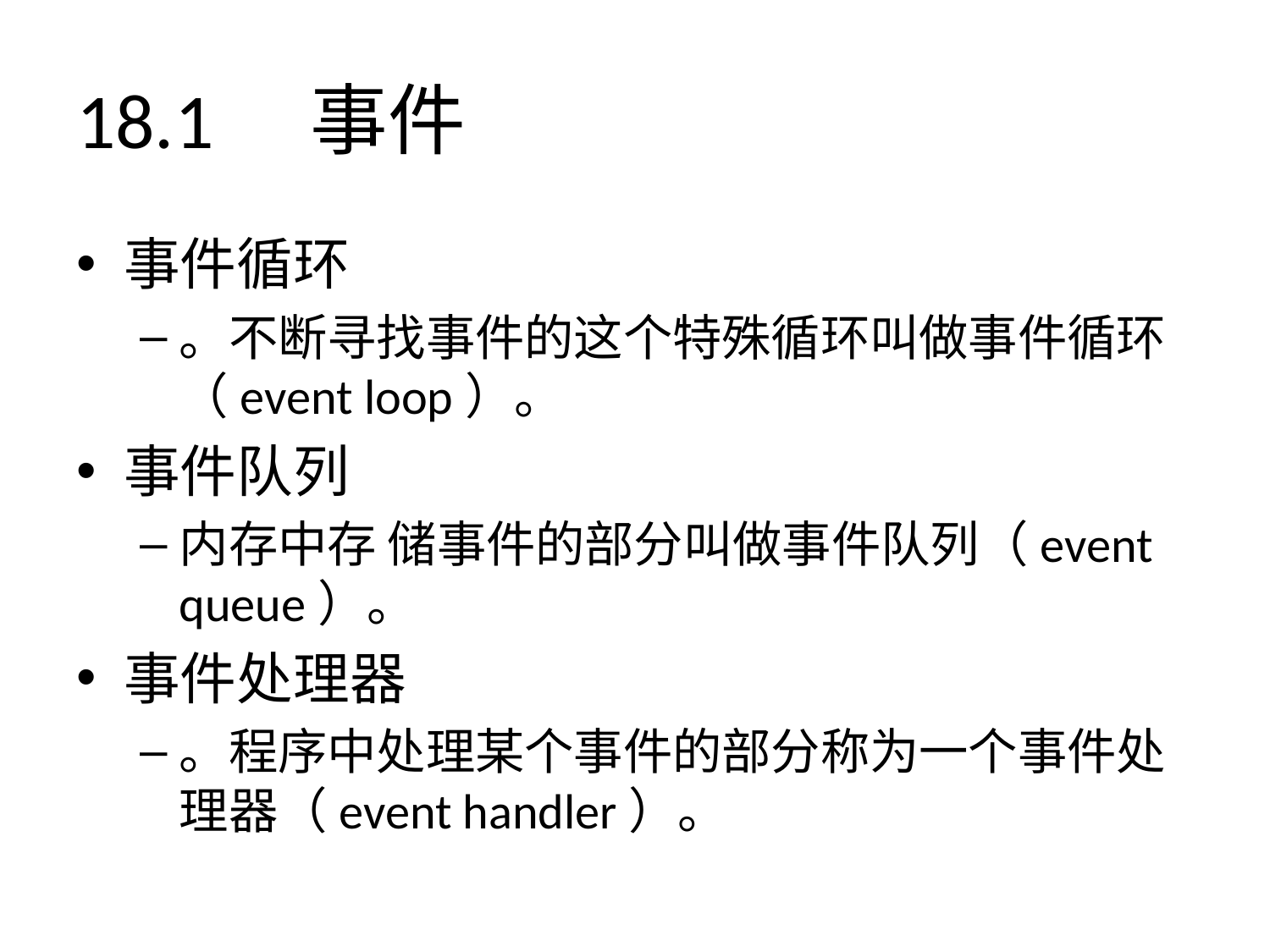

# 18.1　事件
事件循环
。不断寻找事件的这个特殊循环叫做事件循环（event loop）。
事件队列
内存中存 储事件的部分叫做事件队列（event queue）。
事件处理器
。程序中处理某个事件的部分称为一个事件处理器（event handler）。